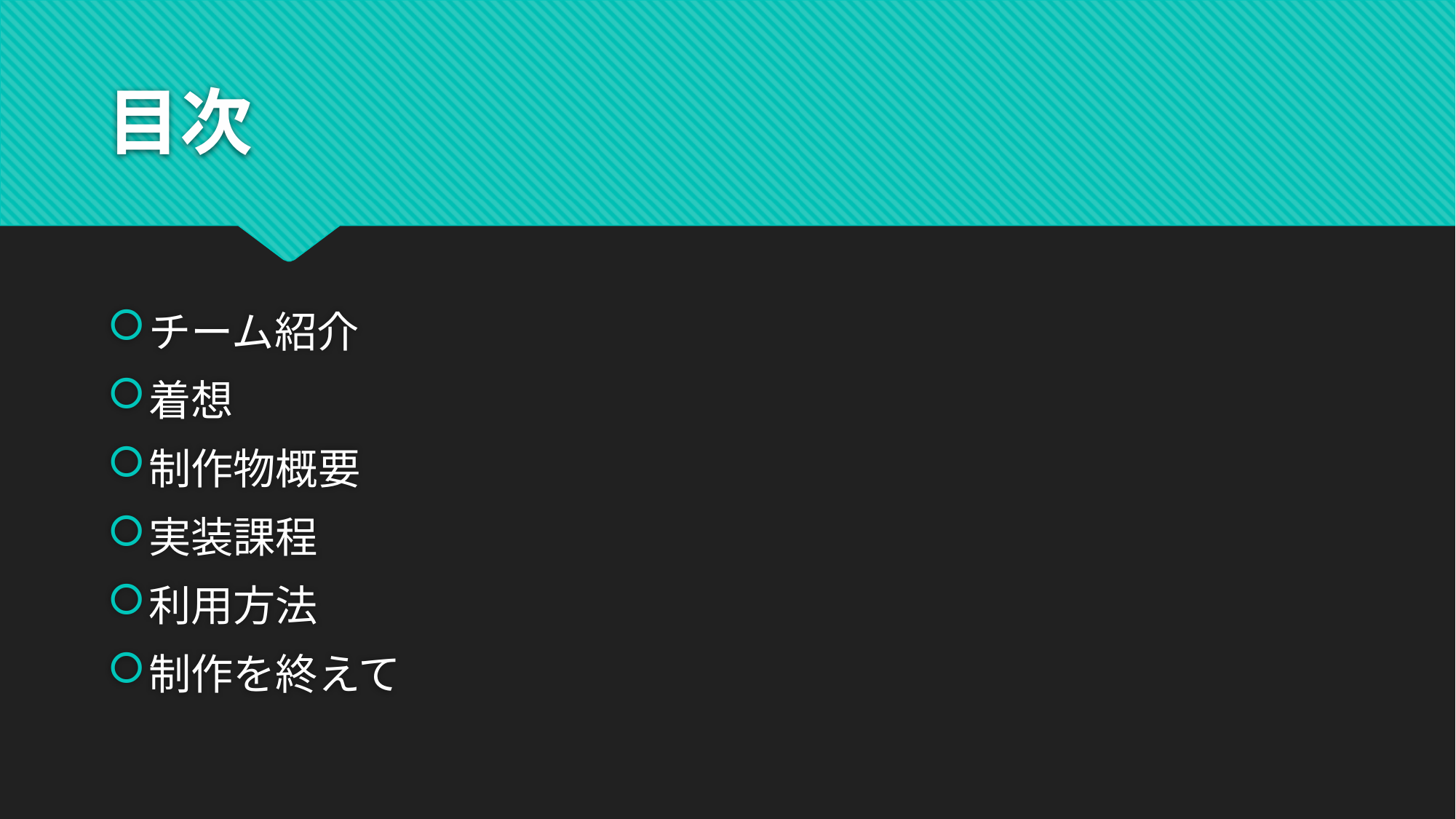

# 目次
チーム紹介
着想
制作物概要
実装課程
利用方法
制作を終えて